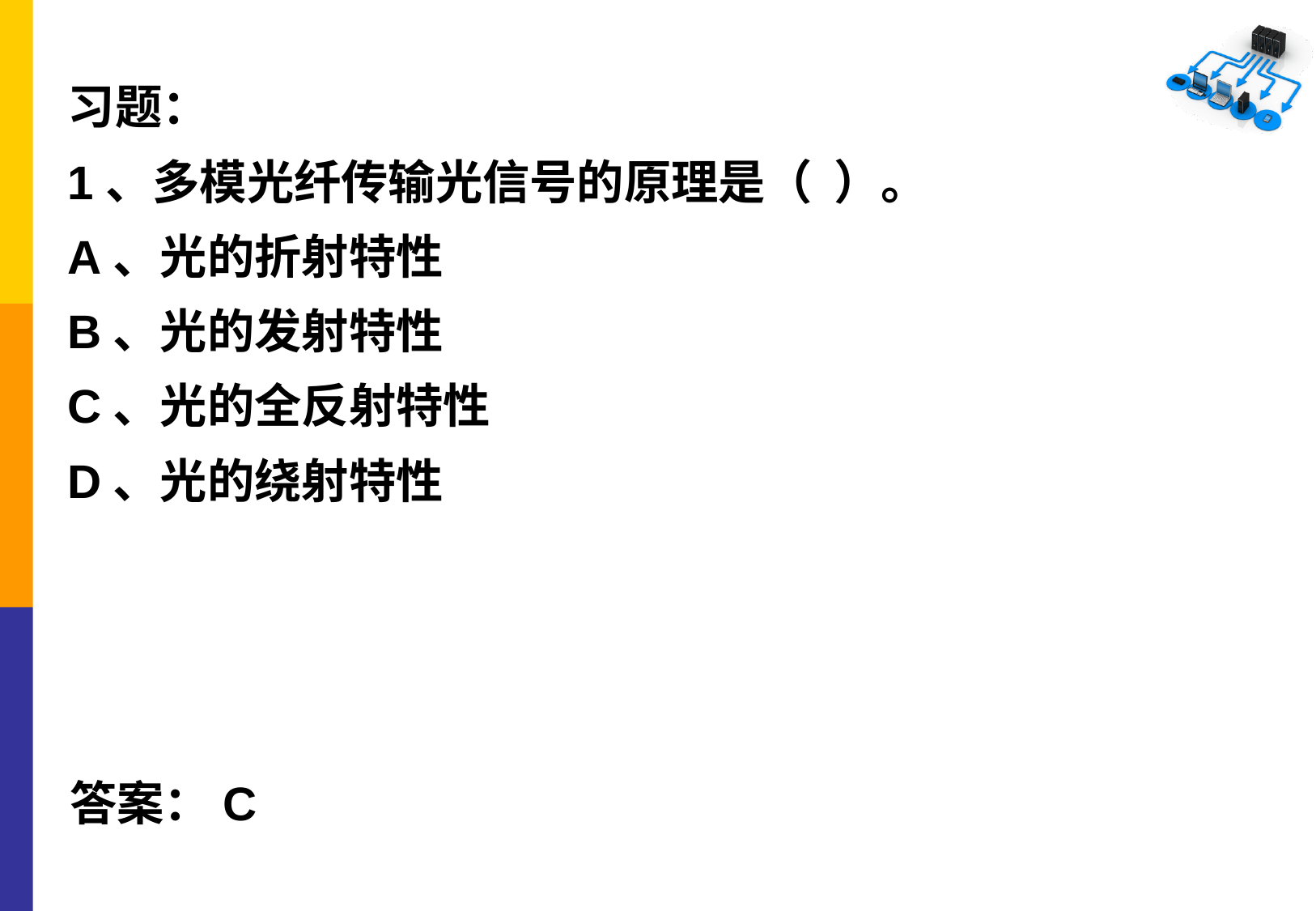

习题：
1、多模光纤传输光信号的原理是（  ）。
A、光的折射特性
B、光的发射特性
C、光的全反射特性
D、光的绕射特性
答案：C